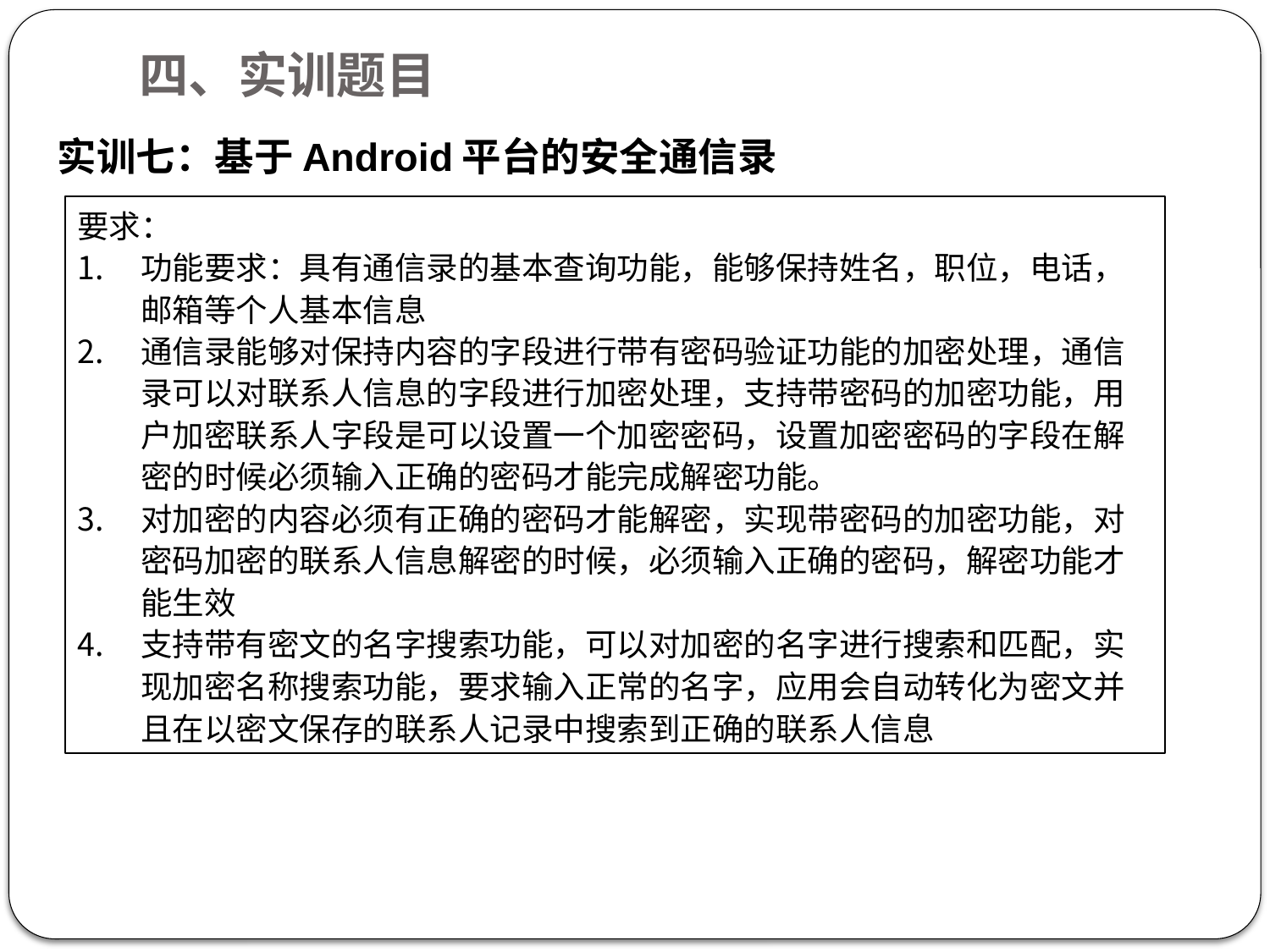

四、实训题目
实训七：基于Android平台的安全通信录
要求：
功能要求：具有通信录的基本查询功能，能够保持姓名，职位，电话，邮箱等个人基本信息
通信录能够对保持内容的字段进行带有密码验证功能的加密处理，通信录可以对联系人信息的字段进行加密处理，支持带密码的加密功能，用户加密联系人字段是可以设置一个加密密码，设置加密密码的字段在解密的时候必须输入正确的密码才能完成解密功能。
对加密的内容必须有正确的密码才能解密，实现带密码的加密功能，对密码加密的联系人信息解密的时候，必须输入正确的密码，解密功能才能生效
支持带有密文的名字搜索功能，可以对加密的名字进行搜索和匹配，实现加密名称搜索功能，要求输入正常的名字，应用会自动转化为密文并且在以密文保存的联系人记录中搜索到正确的联系人信息